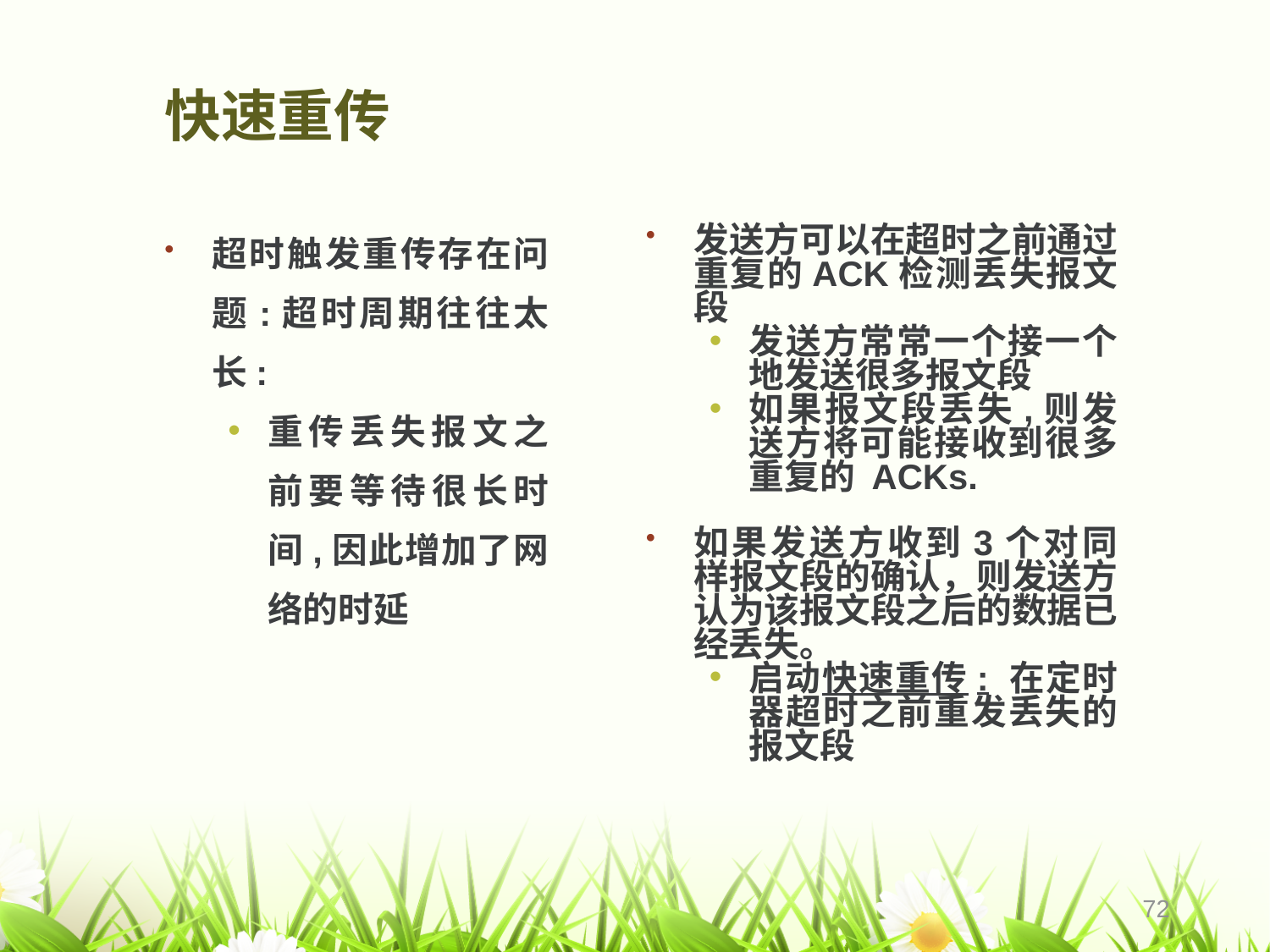

# 快速重传
超时触发重传存在问题:超时周期往往太长:
重传丢失报文之前要等待很长时间,因此增加了网络的时延
发送方可以在超时之前通过重复的ACK检测丢失报文段
发送方常常一个接一个地发送很多报文段
如果报文段丢失,则发送方将可能接收到很多重复的 ACKs.
如果发送方收到3个对同样报文段的确认，则发送方认为该报文段之后的数据已经丢失。
启动快速重传: 在定时器超时之前重发丢失的报文段
72